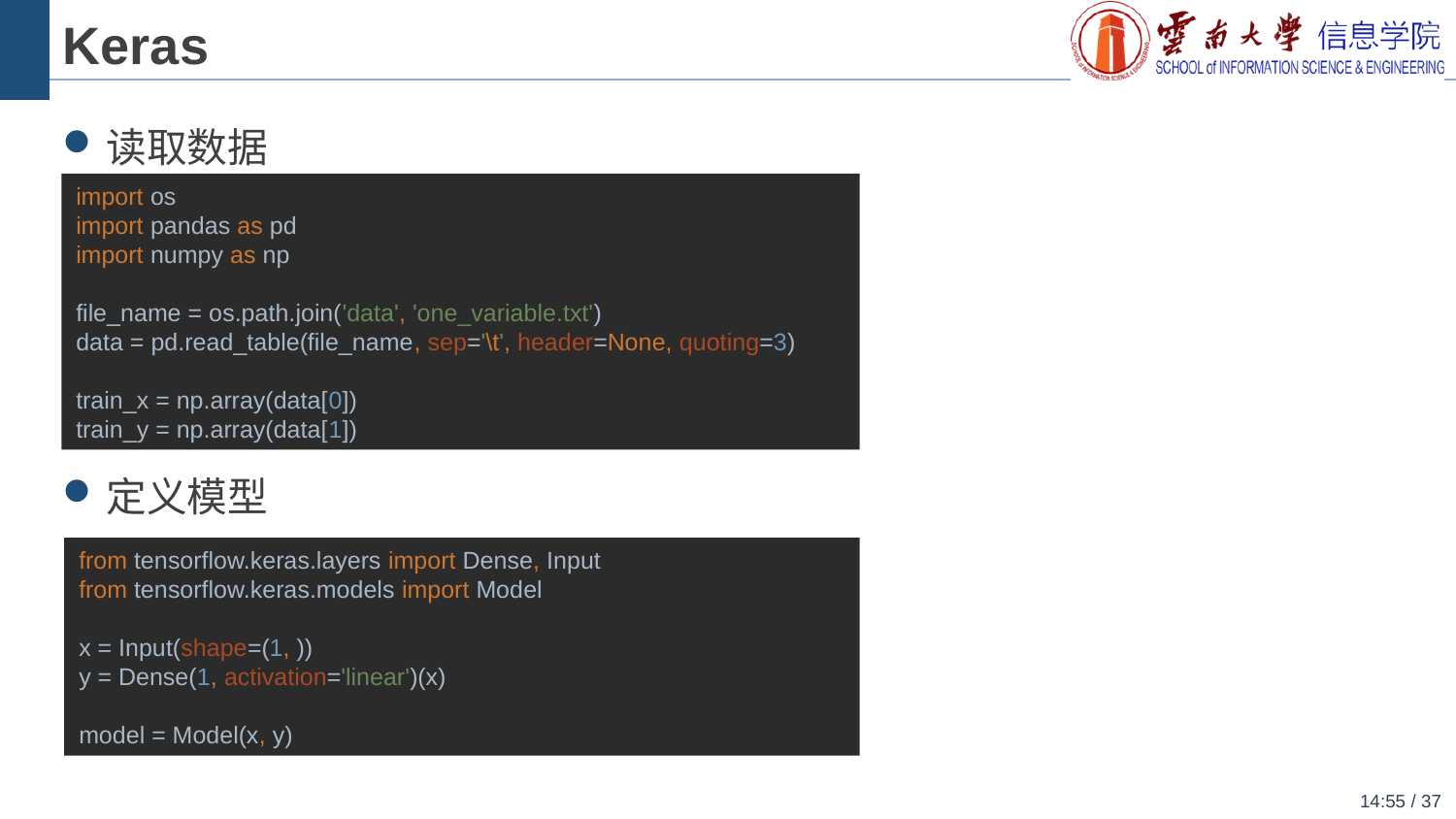

# Keras
读取数据

定义模型

import os
import pandas as pd
import numpy as np
file_name = os.path.join('data', 'one_variable.txt')
data = pd.read_table(file_name, sep='\t', header=None, quoting=3)
train_x = np.array(data[0])
train_y = np.array(data[1])
from tensorflow.keras.layers import Dense, Input
from tensorflow.keras.models import Model
x = Input(shape=(1, ))
y = Dense(1, activation='linear')(x)
model = Model(x, y)